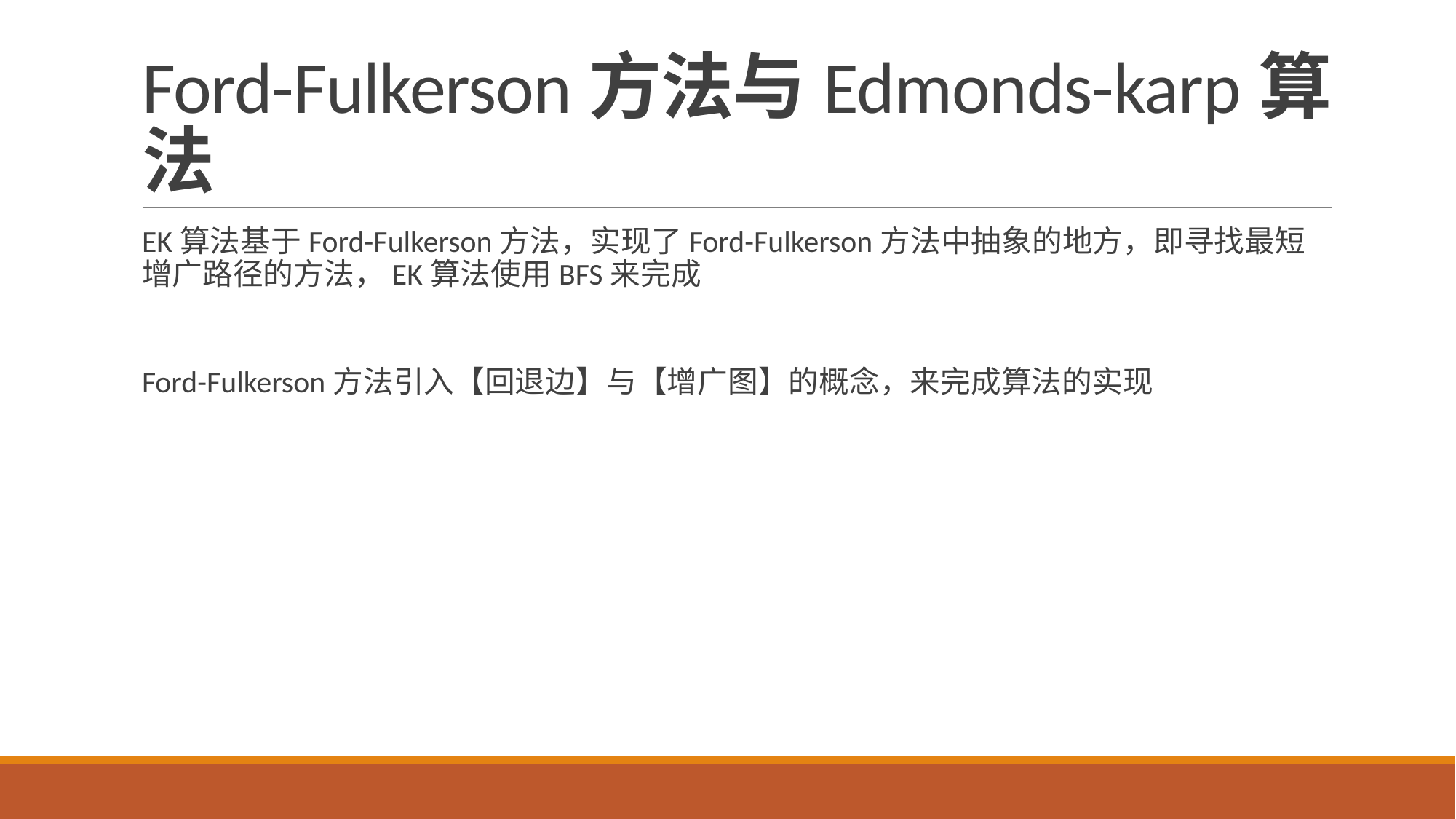

# Ford-Fulkerson方法与Edmonds-karp算法
EK算法基于Ford-Fulkerson方法，实现了Ford-Fulkerson方法中抽象的地方，即寻找最短增广路径的方法，EK算法使用BFS来完成

Ford-Fulkerson方法引入【回退边】与【增广图】的概念，来完成算法的实现